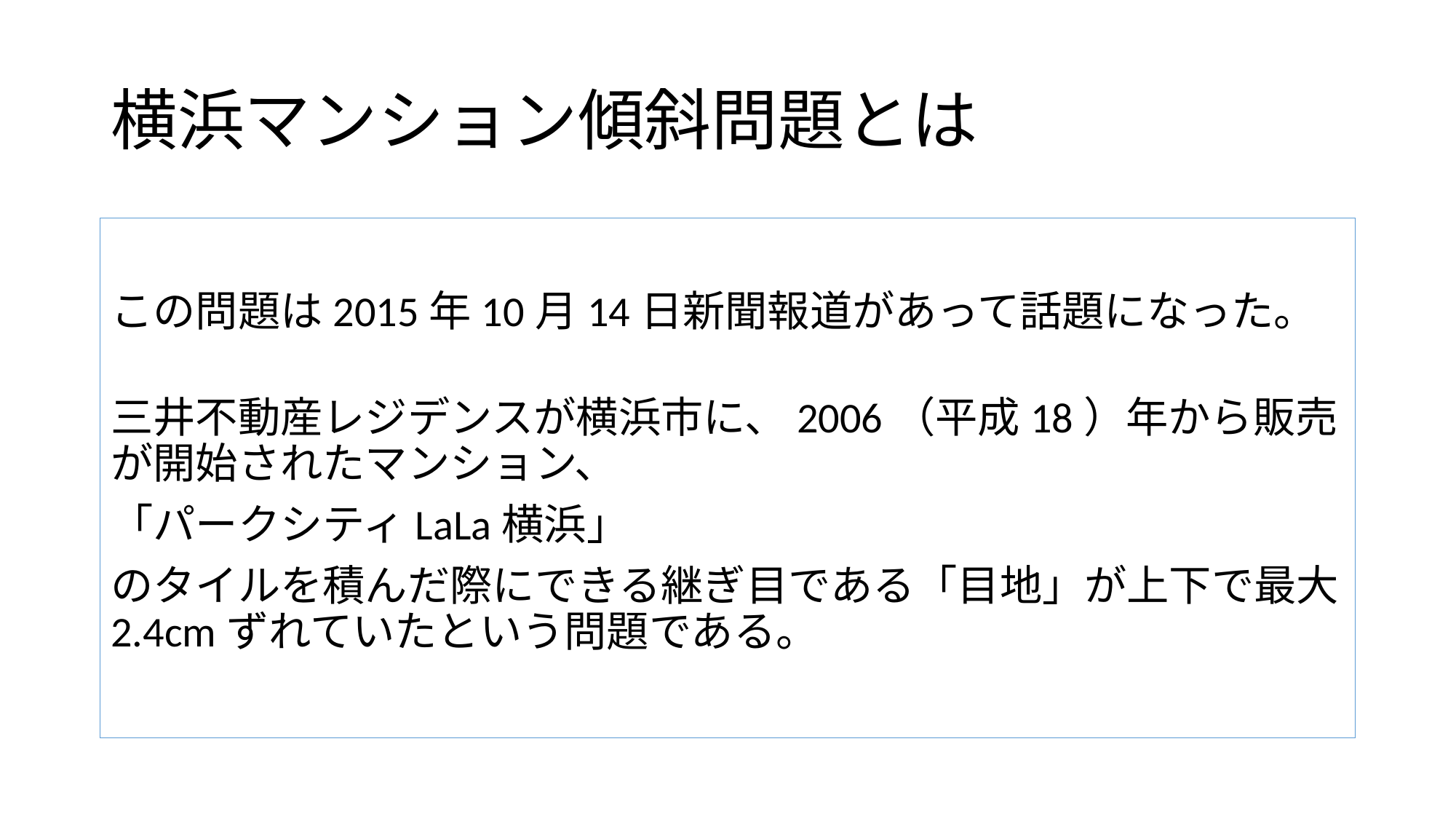

# 横浜マンション傾斜問題とは

この問題は2015年10月14日新聞報道があって話題になった。
三井不動産レジデンスが横浜市に、2006（平成18）年から販売が開始されたマンション、
「パークシティLaLa横浜」
のタイルを積んだ際にできる継ぎ目である「目地」が上下で最大2.4cmずれていたという問題である。